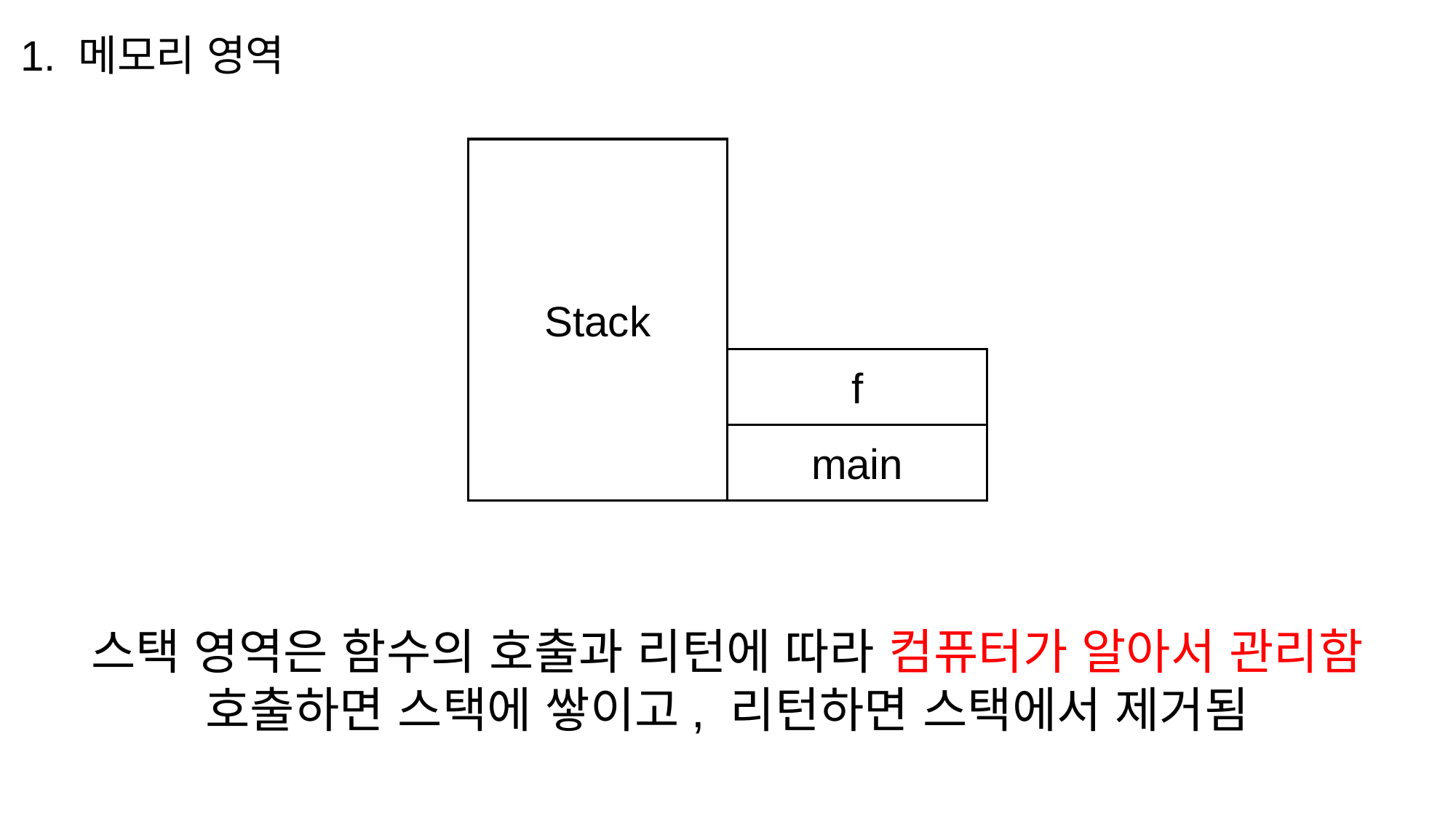

1. 메모리 영역
Stack
f
main
스택 영역은 함수의 호출과 리턴에 따라 컴퓨터가 알아서 관리함
호출하면 스택에 쌓이고, 리턴하면 스택에서 제거됨